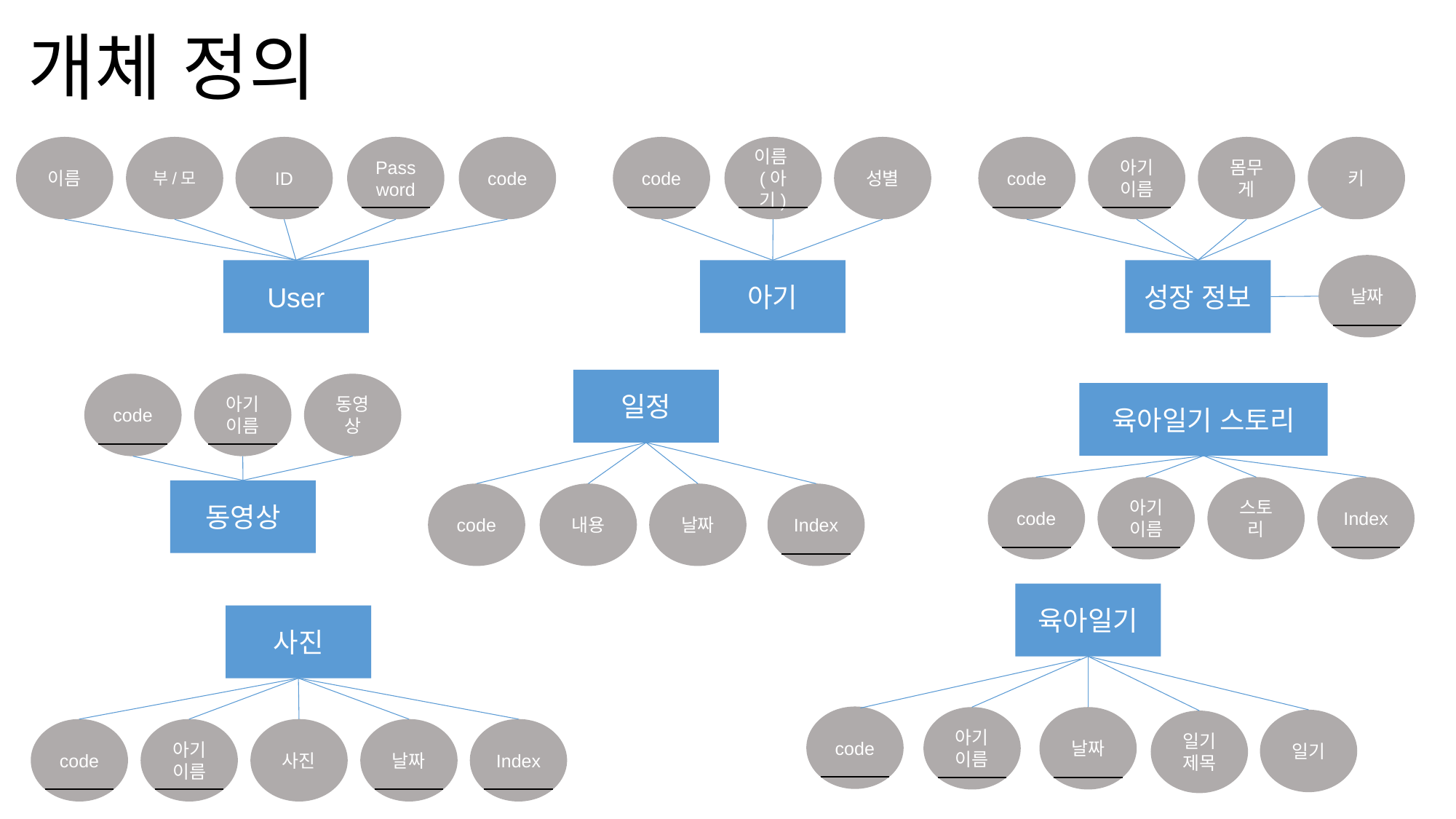

개체 정의
code
아기 이름
몸무게
키
이름
부/모
ID
Password
code
이름(아기)
성별
code
날짜
User
아기
성장 정보
일정
code
아기 이름
동영상
육아일기 스토리
code
아기 이름
스토리
Index
동영상
내용
날짜
Index
code
육아일기
사진
code
아기 이름
날짜
일기
일기
제목
code
아기 이름
사진
날짜
Index